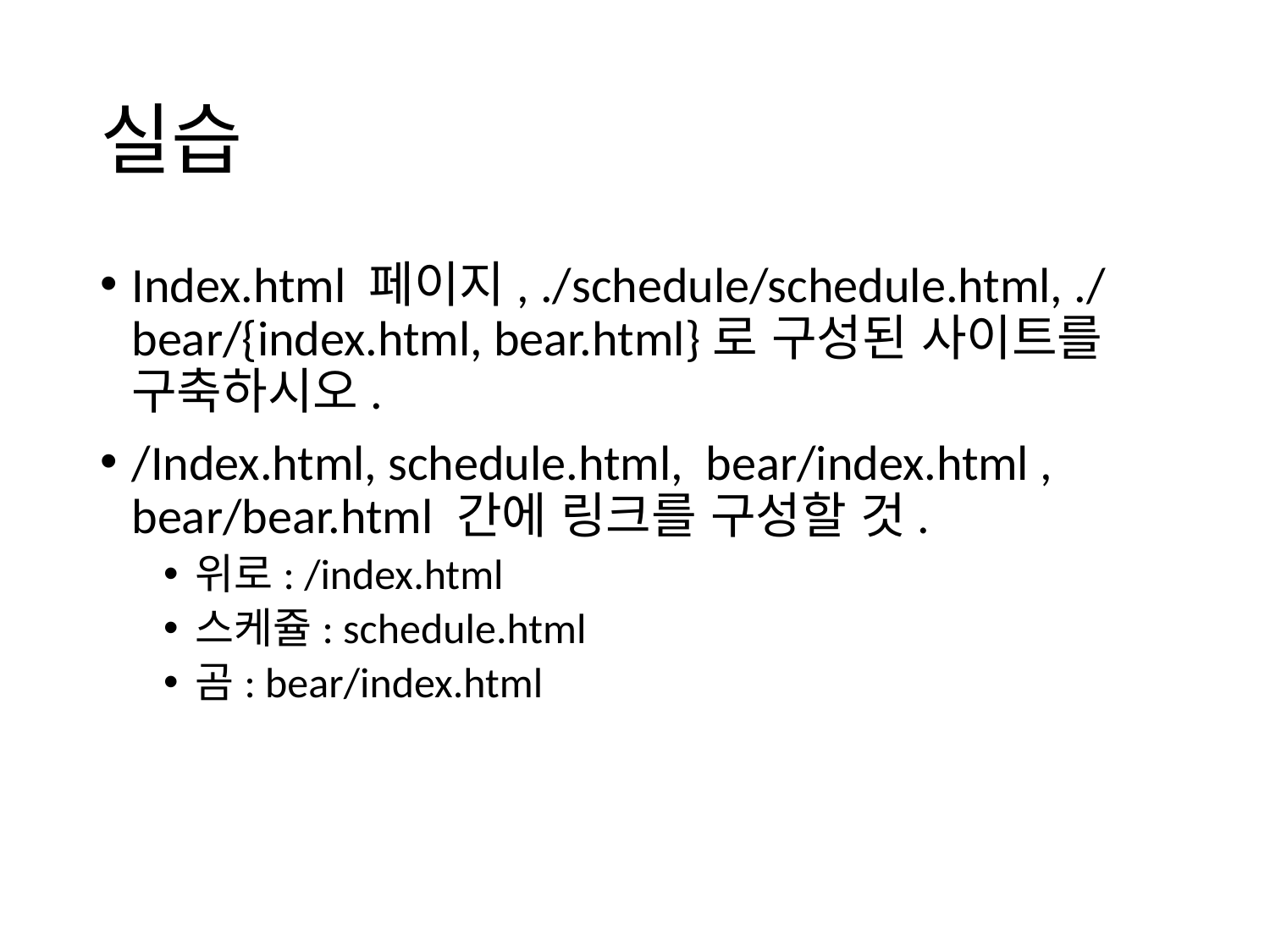

# 실습
Index.html 페이지, ./schedule/schedule.html, ./bear/{index.html, bear.html}로 구성된 사이트를 구축하시오.
/Index.html, schedule.html,  bear/index.html , bear/bear.html 간에 링크를 구성할 것.
위로: /index.html
스케쥴: schedule.html
곰: bear/index.html